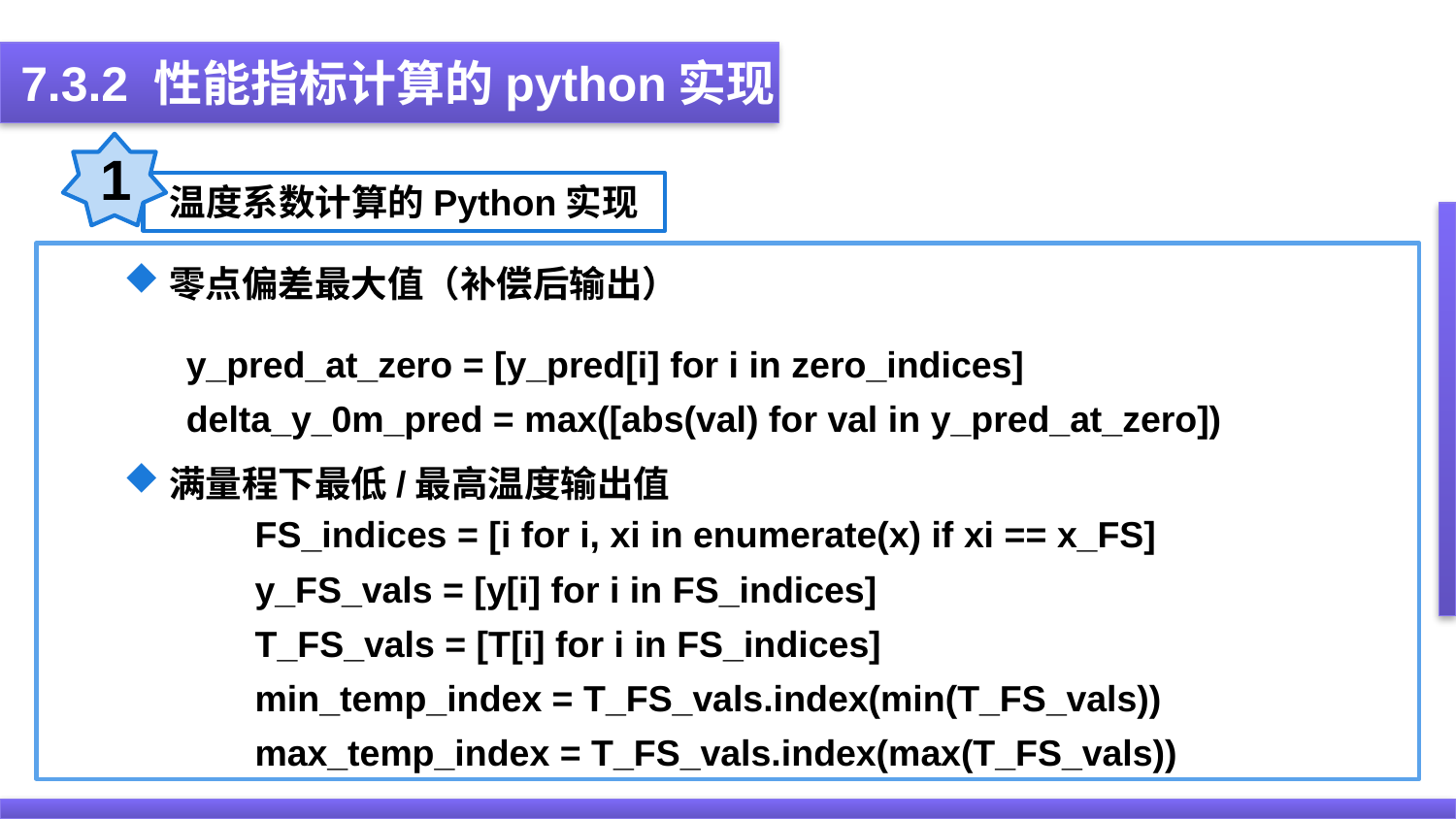

7.3.2 性能指标计算的python实现
1
温度系数计算的Python实现
零点偏差最大值（补偿后输出）

满量程下最低/最高温度输出值

y_pred_at_zero = [y_pred[i] for i in zero_indices]
delta_y_0m_pred = max([abs(val) for val in y_pred_at_zero])
FS_indices = [i for i, xi in enumerate(x) if xi == x_FS]
y_FS_vals = [y[i] for i in FS_indices]
T_FS_vals = [T[i] for i in FS_indices]
min_temp_index = T_FS_vals.index(min(T_FS_vals))
max_temp_index = T_FS_vals.index(max(T_FS_vals))